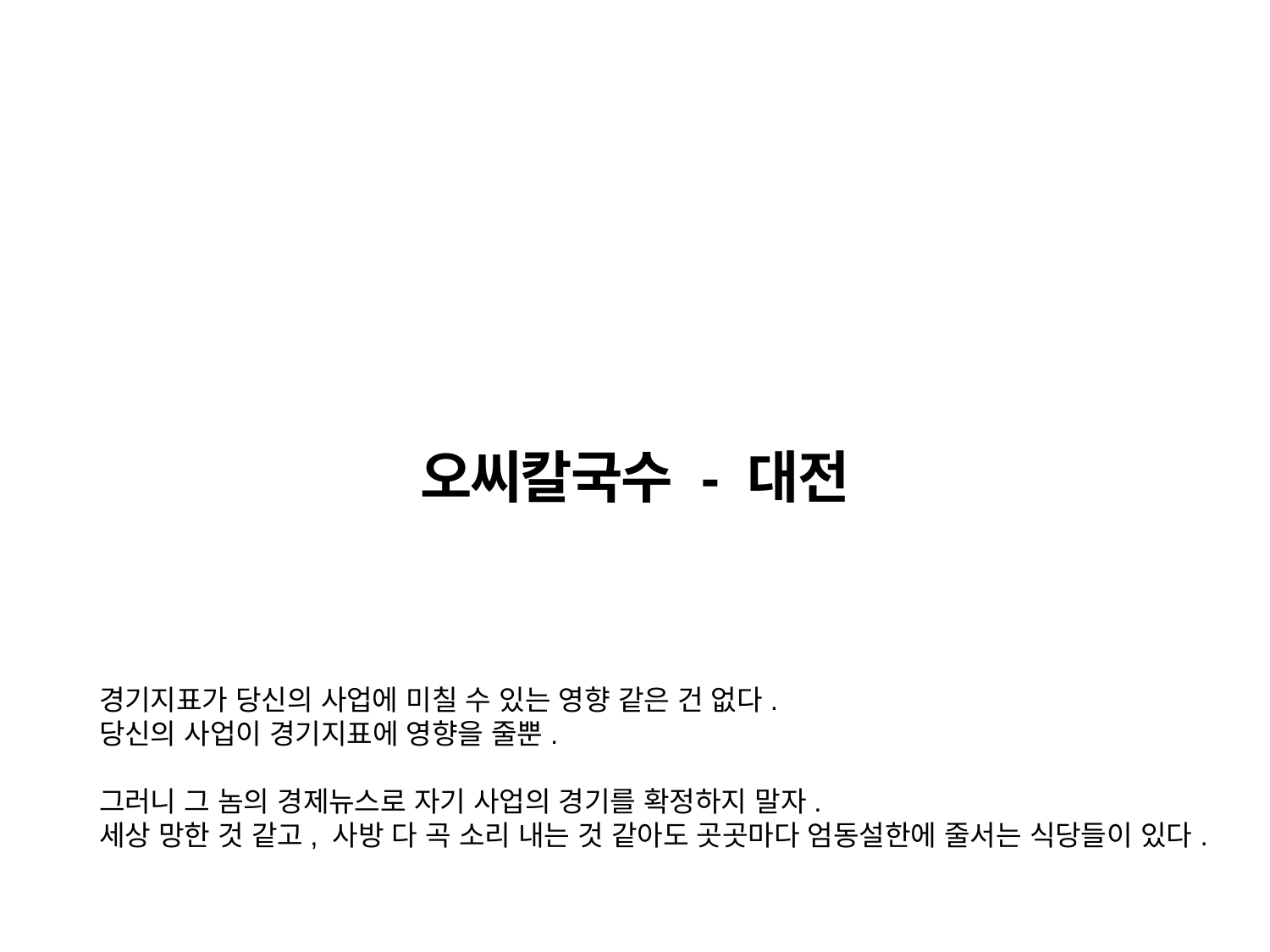

오씨칼국수 - 대전
경기지표가 당신의 사업에 미칠 수 있는 영향 같은 건 없다.
당신의 사업이 경기지표에 영향을 줄뿐.

그러니 그 놈의 경제뉴스로 자기 사업의 경기를 확정하지 말자.
세상 망한 것 같고, 사방 다 곡 소리 내는 것 같아도 곳곳마다 엄동설한에 줄서는 식당들이 있다.